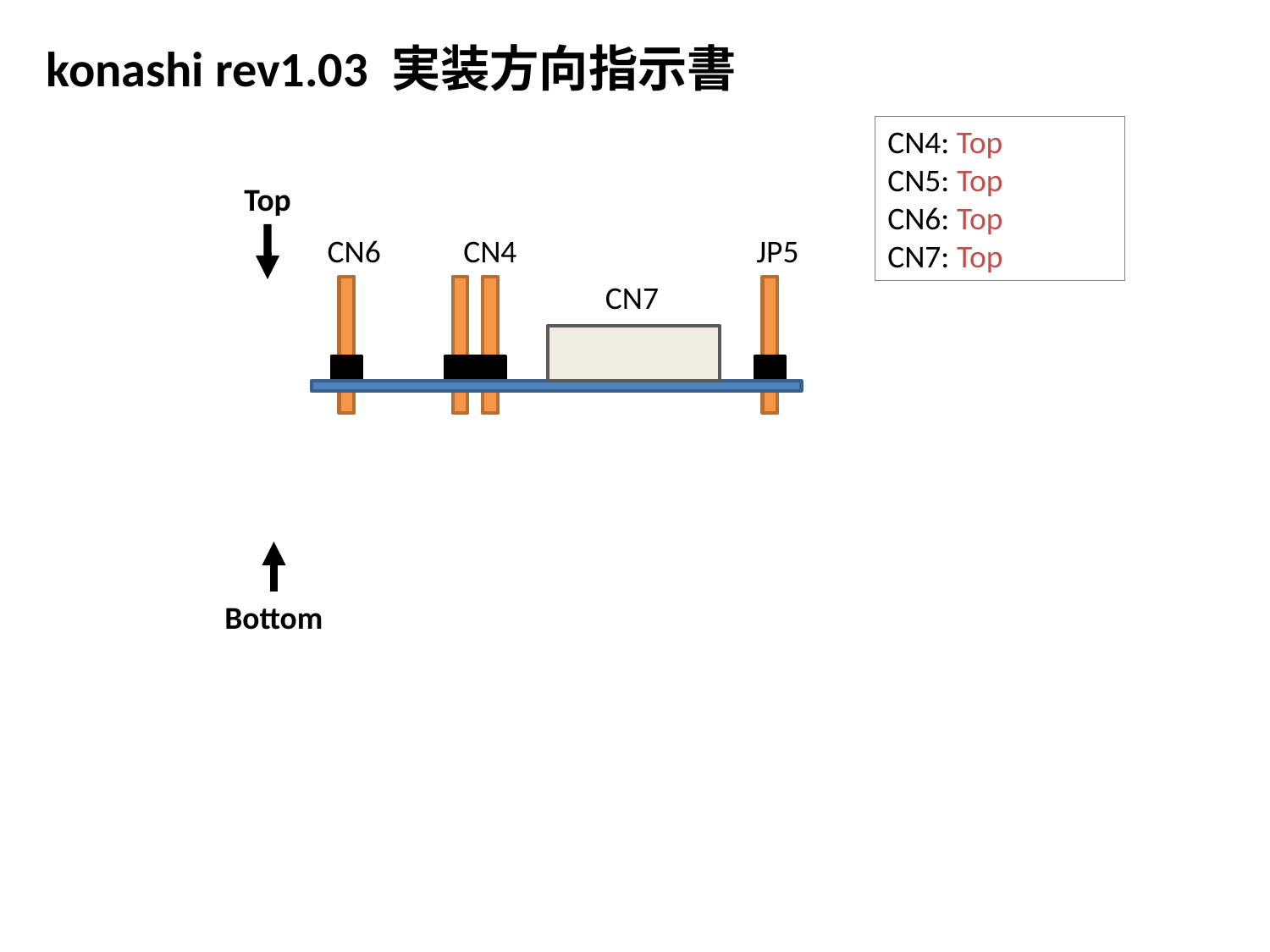

konashi rev1.03 実装方向指示書
CN4: Top
CN5: Top
CN6: Top
CN7: Top
Top
CN6
CN4
JP5
CN7

Bottom